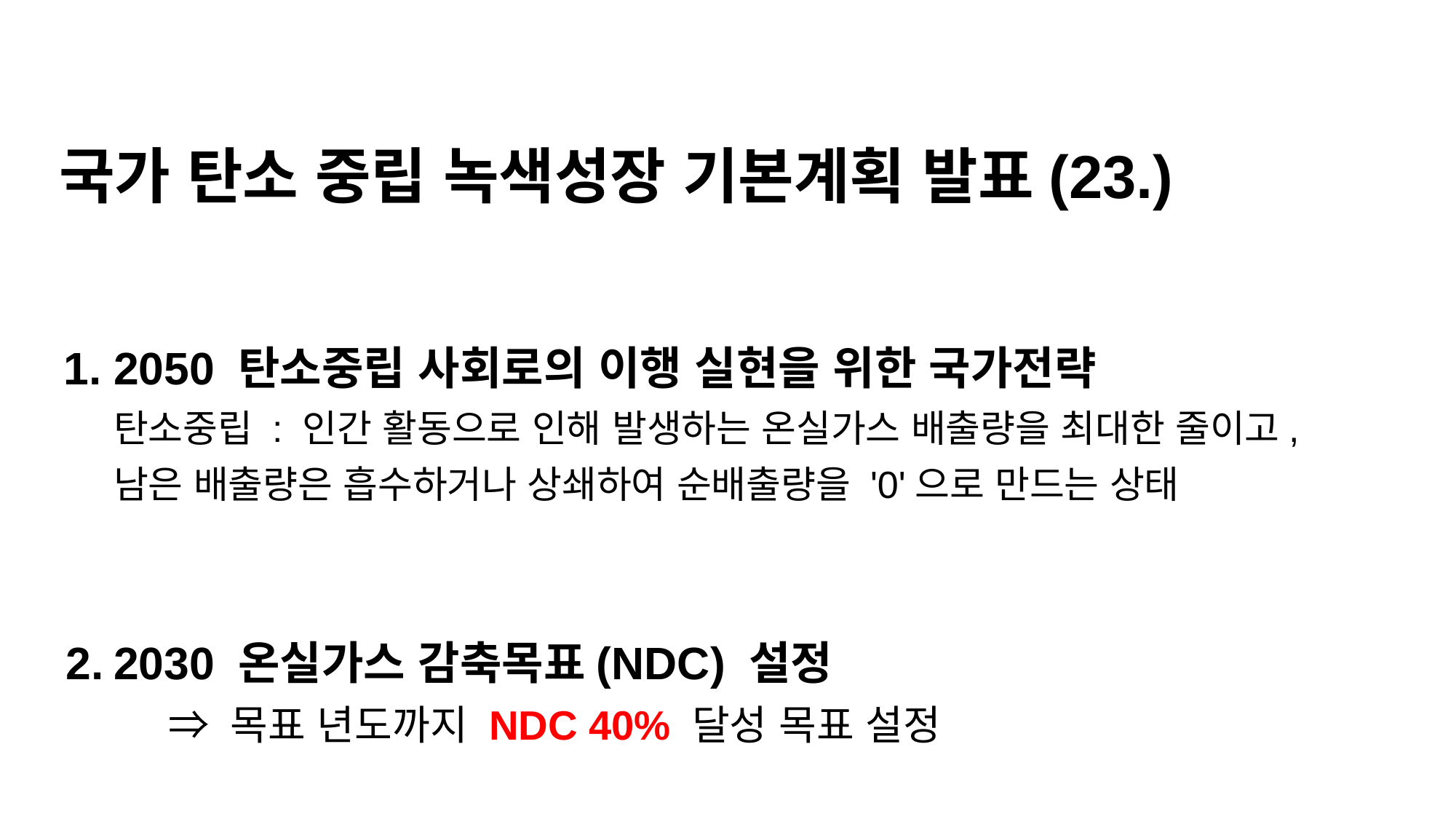

국가 탄소 중립 녹색성장 기본계획 발표(23.)

2050 탄소중립 사회로의 이행 실현을 위한 국가전략
탄소중립 : 인간 활동으로 인해 발생하는 온실가스 배출량을 최대한 줄이고,
남은 배출량은 흡수하거나 상쇄하여 순배출량을 '0'으로 만드는 상태

2030 온실가스 감축목표(NDC) 설정
⇒ 목표 년도까지 NDC 40% 달성 목표 설정